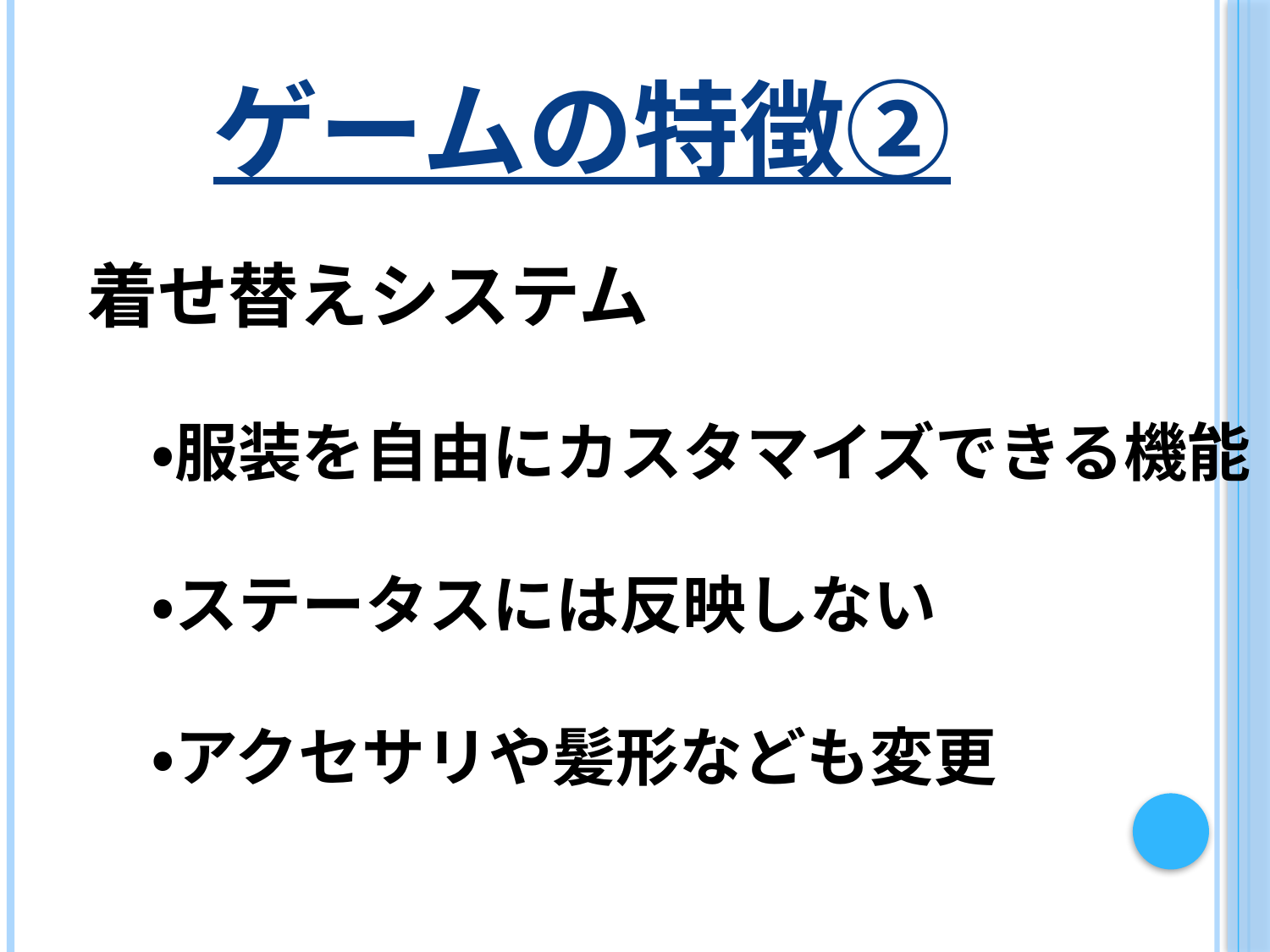

# ゲームの特徴②
着せ替えシステム

　・服装を自由にカスタマイズできる機能

　・ステータスには反映しない

　・アクセサリや髪形なども変更